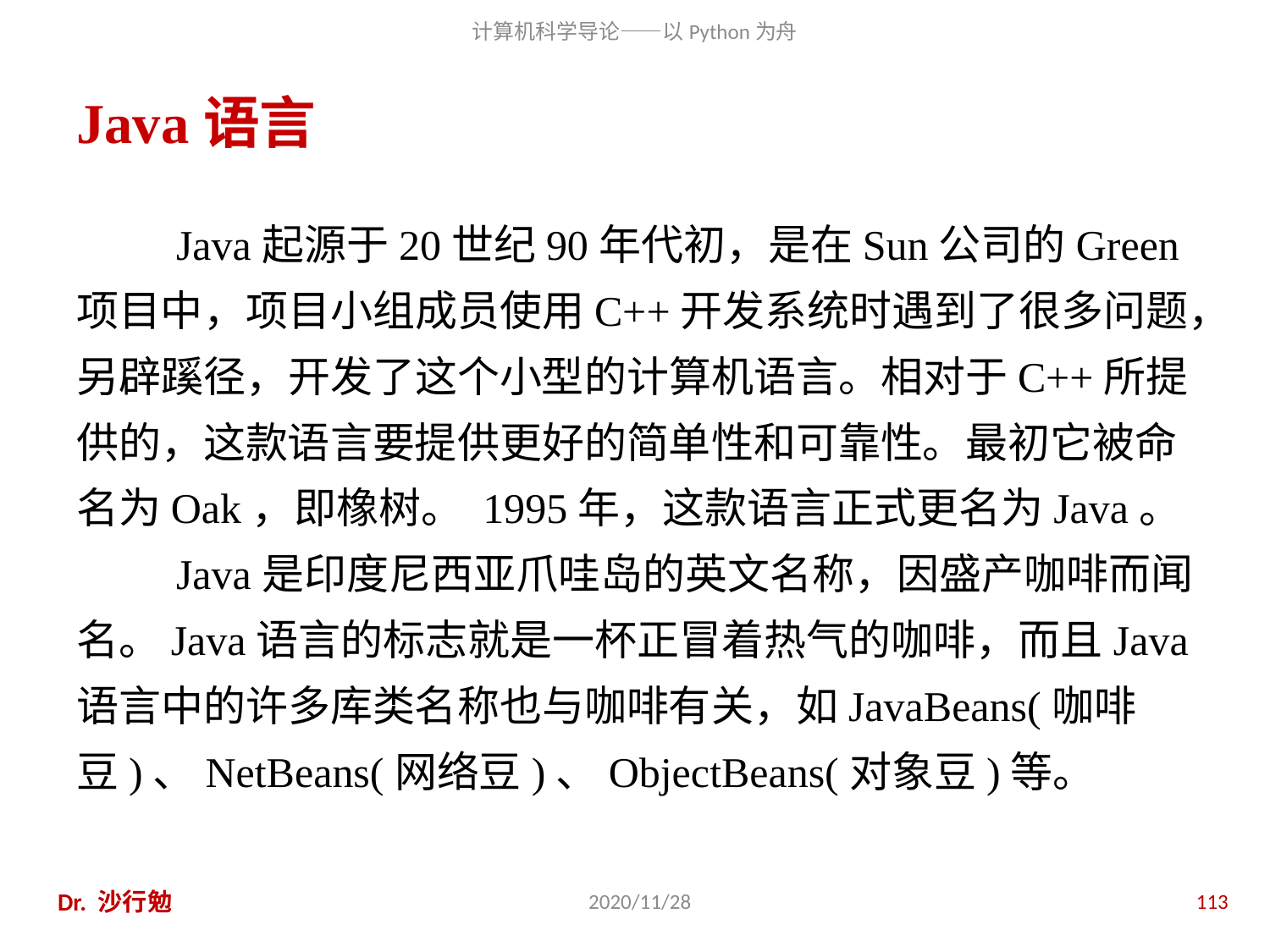

# Java语言
Java起源于20世纪90年代初，是在Sun公司的Green项目中，项目小组成员使用C++开发系统时遇到了很多问题，另辟蹊径，开发了这个小型的计算机语言。相对于C++所提供的，这款语言要提供更好的简单性和可靠性。最初它被命名为Oak，即橡树。 1995年，这款语言正式更名为Java。
Java是印度尼西亚爪哇岛的英文名称，因盛产咖啡而闻名。Java语言的标志就是一杯正冒着热气的咖啡，而且Java语言中的许多库类名称也与咖啡有关，如JavaBeans(咖啡豆)、NetBeans(网络豆)、ObjectBeans(对象豆)等。
Dr. 沙行勉
2020/11/28
113